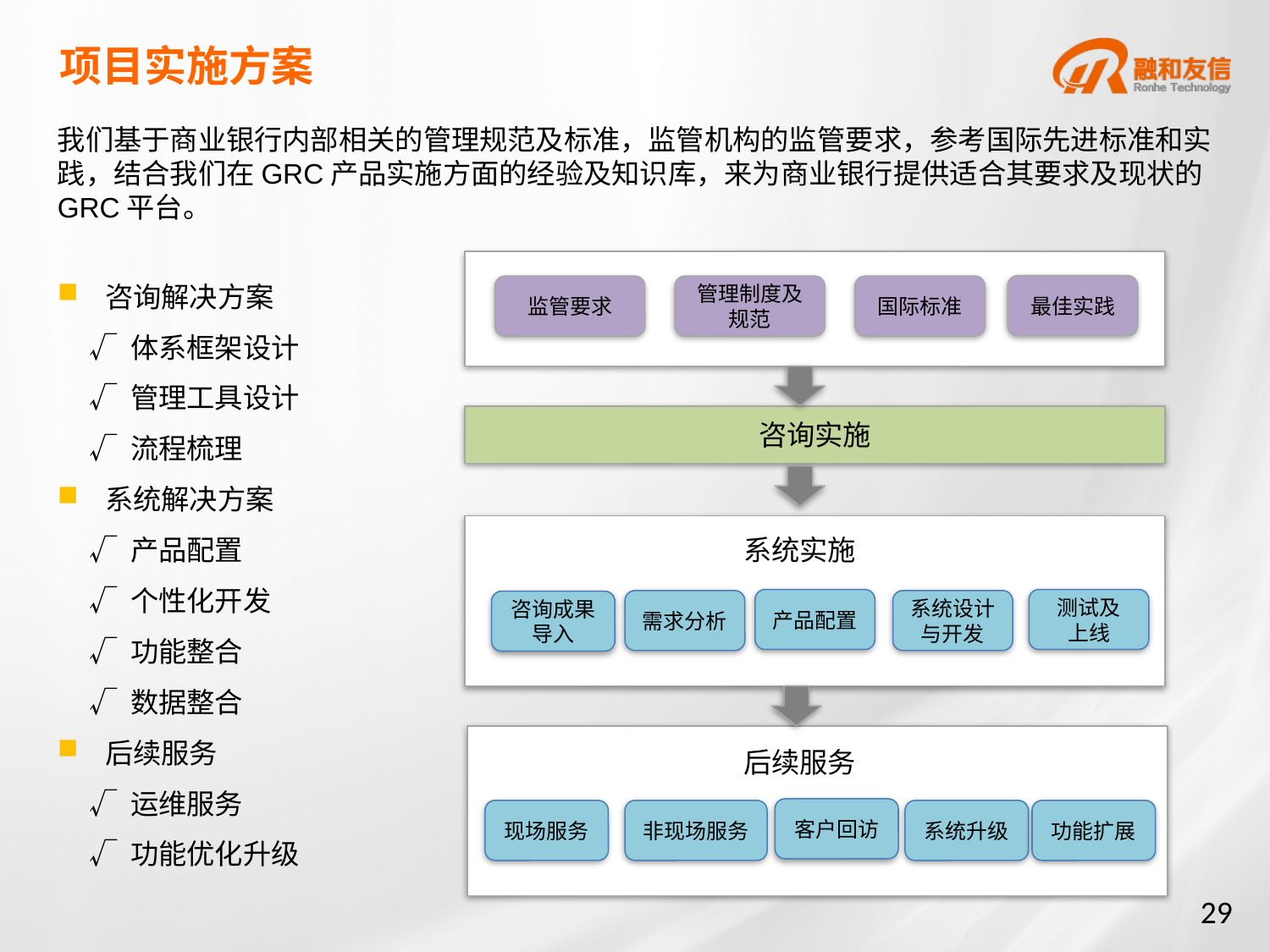

项目实施方案
我们基于商业银行内部相关的管理规范及标准，监管机构的监管要求，参考国际先进标准和实践，结合我们在GRC产品实施方面的经验及知识库，来为商业银行提供适合其要求及现状的GRC平台。

咨询解决方案
     √ 体系框架设计
     √ 管理工具设计
     √ 流程梳理
系统解决方案
     √ 产品配置
     √ 个性化开发
     √ 功能整合
     √ 数据整合
后续服务
     √ 运维服务
     √ 功能优化升级

最佳实践
监管要求
管理制度及规范
国际标准

咨询实施

系统实施
产品配置
测试及
上线
需求分析
系统设计与开发
咨询成果
导入

后续服务
客户回访
现场服务
非现场服务
系统升级
功能扩展
29